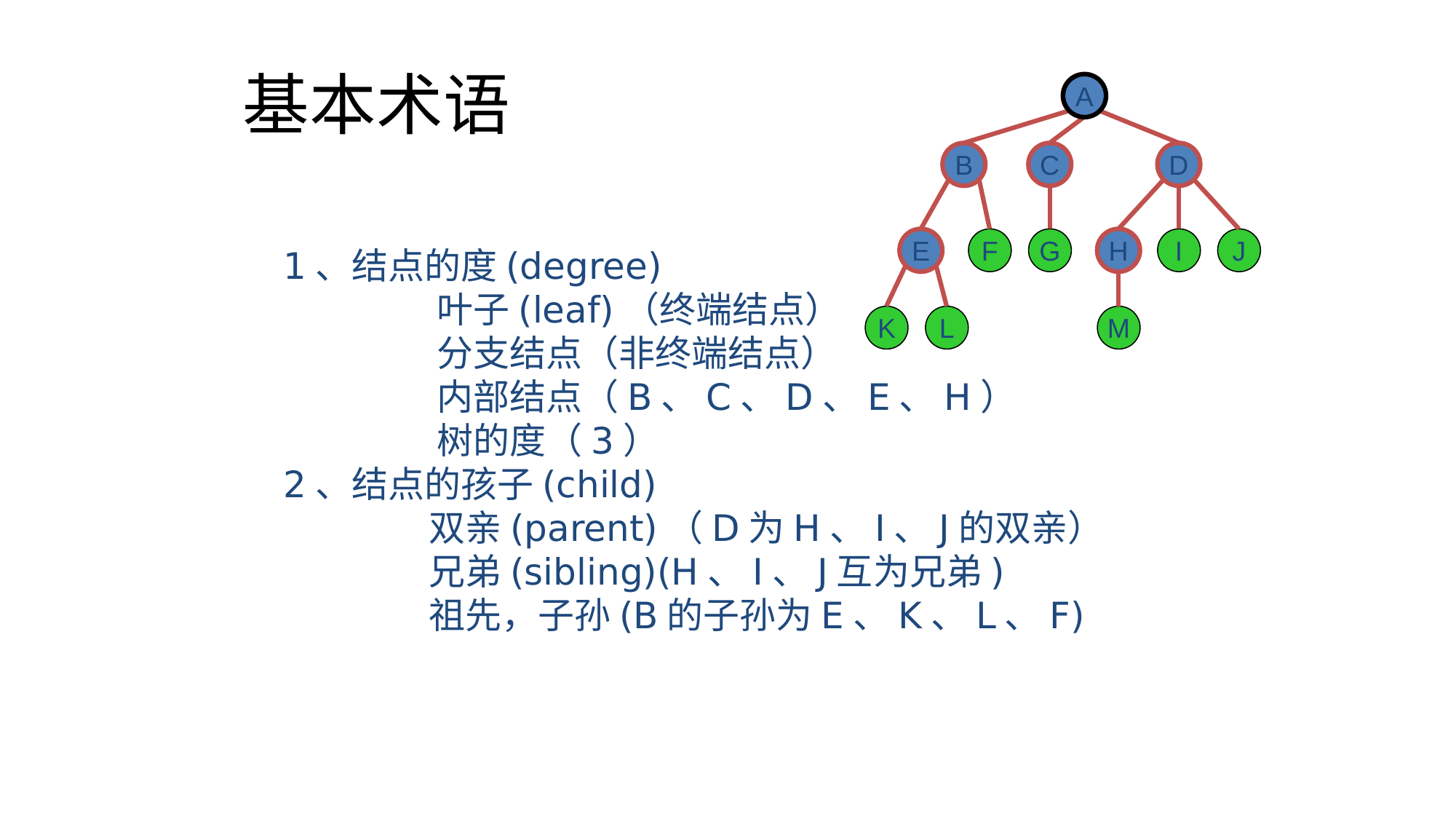

基本术语
A
B
C
D
E
H
A
F
G
I
J
K
L
M
1、结点的度(degree)
           叶子(leaf)（终端结点）
           分支结点（非终端结点）
           内部结点（B、C、D、E、H）
           树的度（3）
2、结点的孩子(child)
          双亲(parent)（D为H、I、J的双亲）
          兄弟(sibling)(H、I、J互为兄弟)
          祖先，子孙(B的子孙为E、K、L、F)